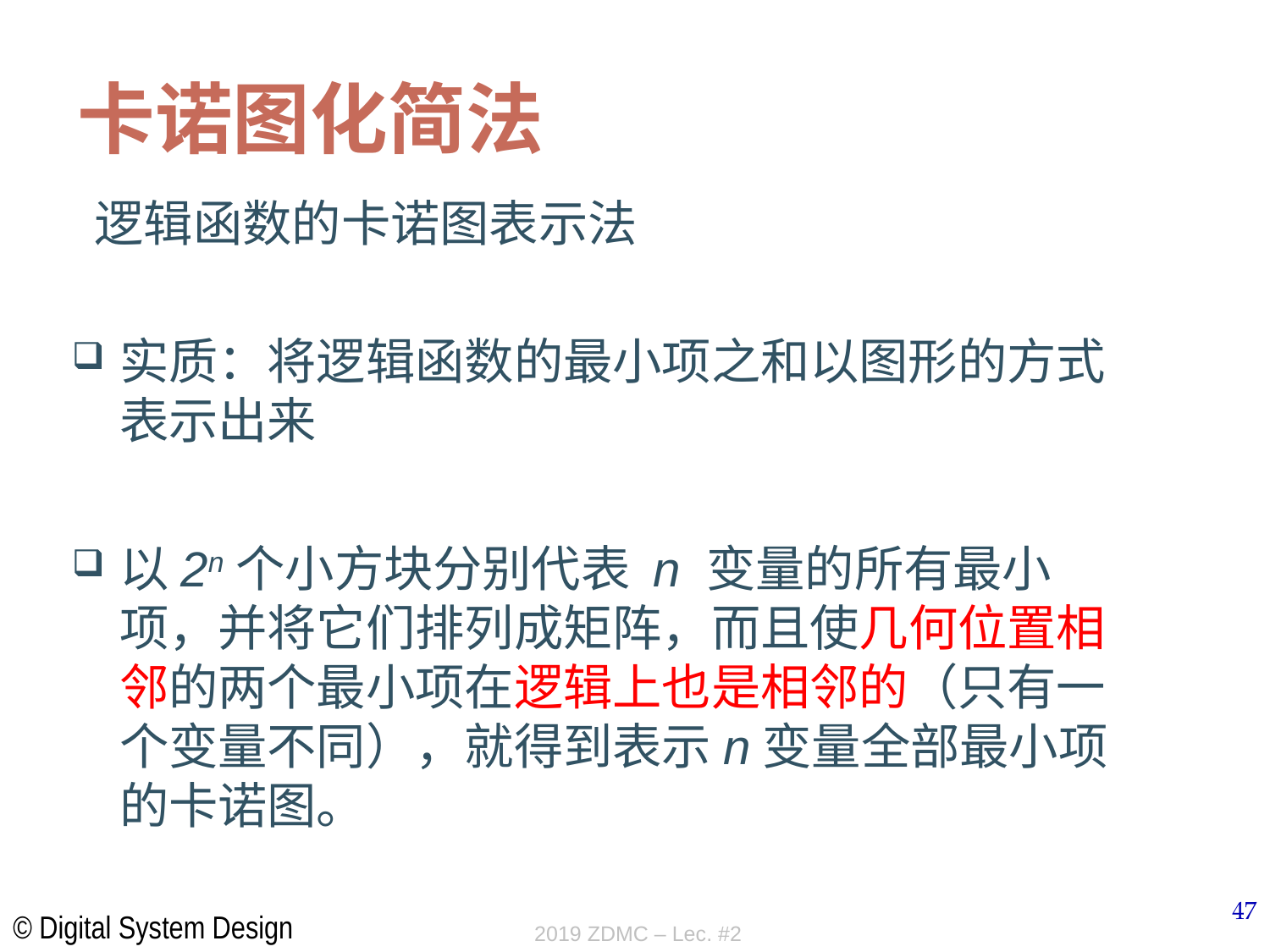

# 卡诺图化简法
 逻辑函数的卡诺图表示法

实质：将逻辑函数的最小项之和以图形的方式表示出来

以2n个小方块分别代表 n 变量的所有最小项，并将它们排列成矩阵，而且使几何位置相邻的两个最小项在逻辑上也是相邻的（只有一个变量不同），就得到表示n变量全部最小项的卡诺图。
2019 ZDMC – Lec. #2
47